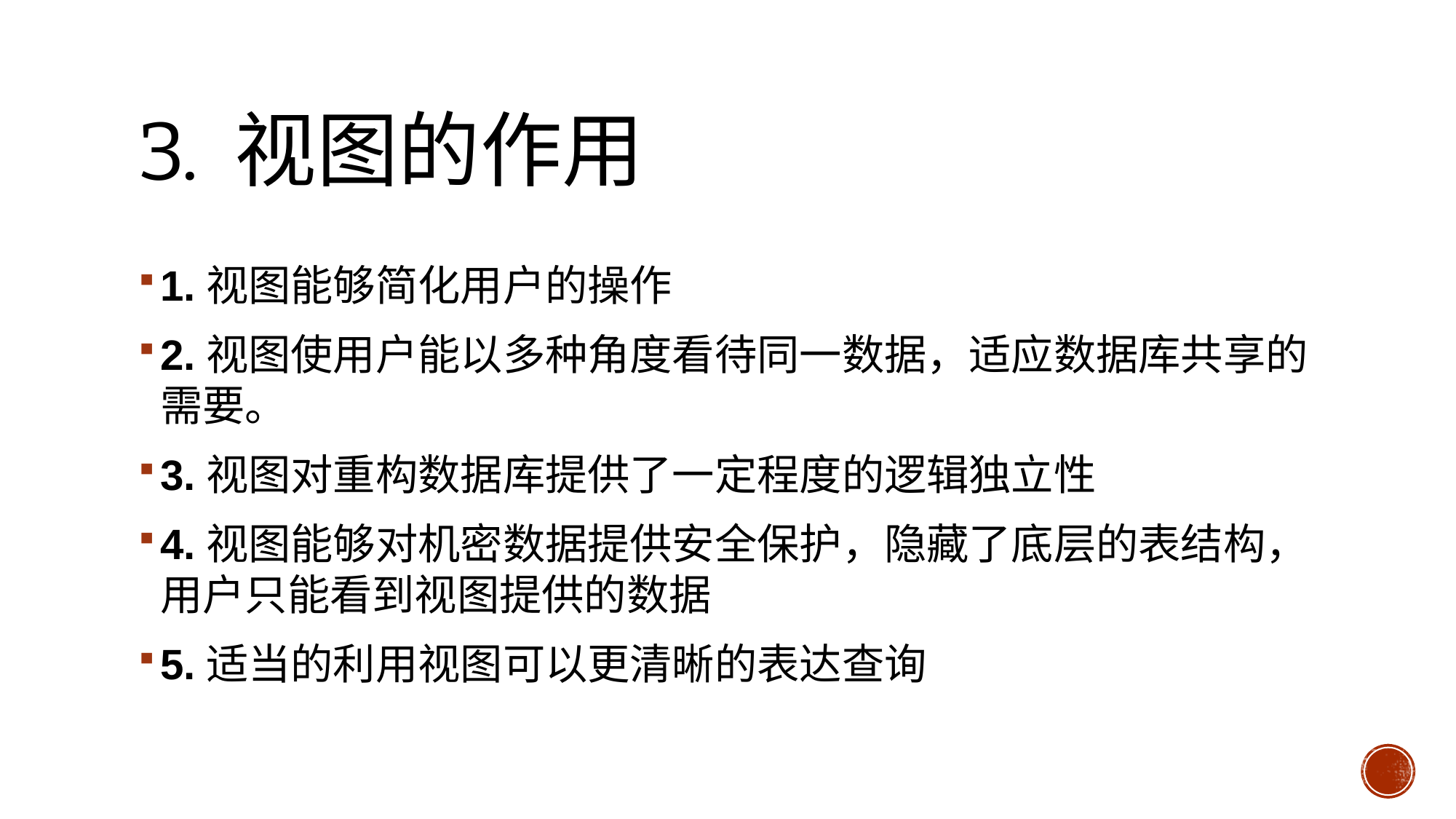

# 3. 视图的作用
1.视图能够简化用户的操作
2.视图使用户能以多种角度看待同一数据，适应数据库共享的需要。
3.视图对重构数据库提供了一定程度的逻辑独立性
4.视图能够对机密数据提供安全保护，隐藏了底层的表结构，用户只能看到视图提供的数据
5.适当的利用视图可以更清晰的表达查询

35